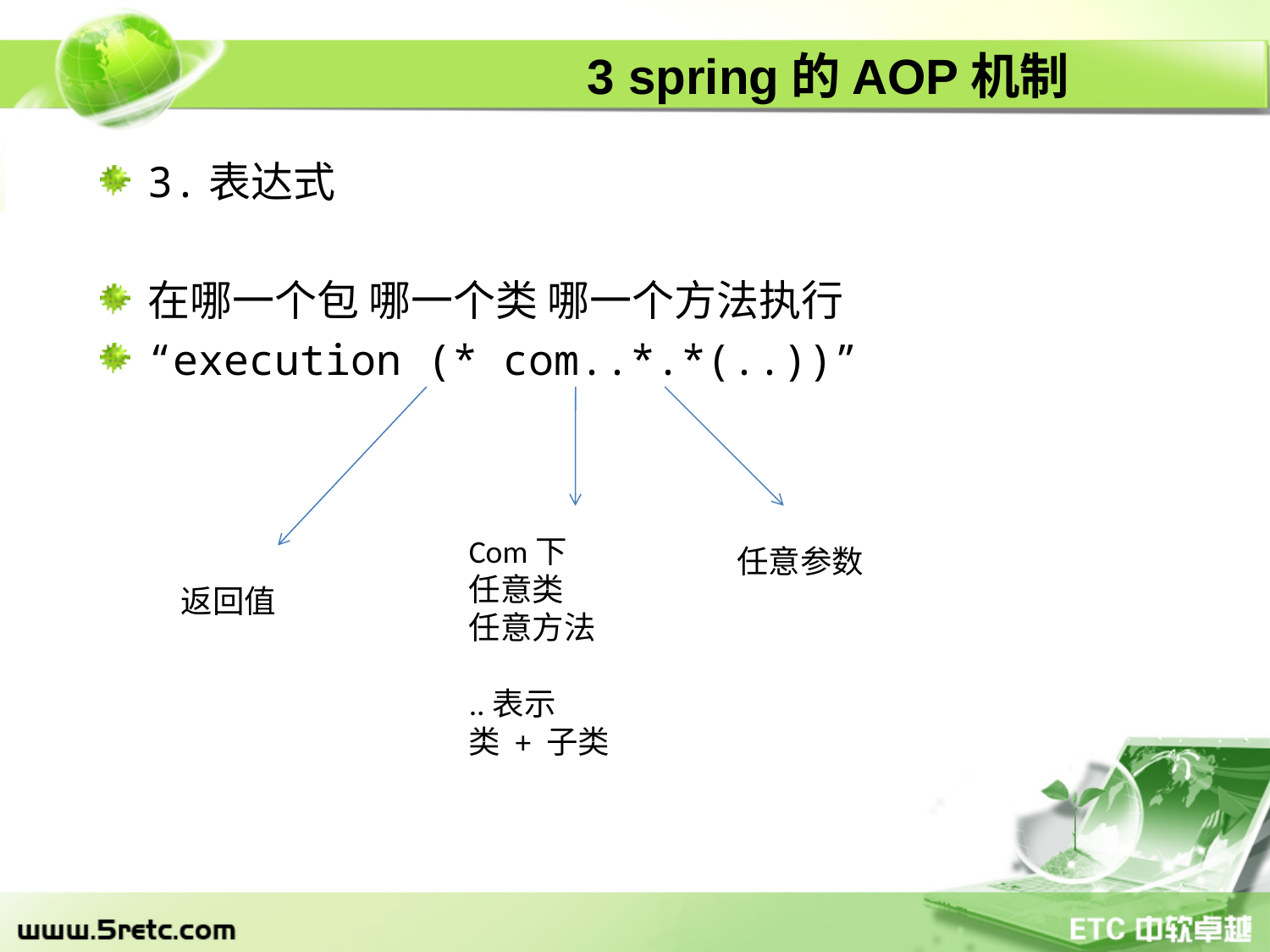

# 3 spring的AOP机制
3.表达式

在哪一个包 哪一个类 哪一个方法执行
“execution (* com..*.*(..))”

Com下
任意类
任意方法

..表示
类 + 子类

任意参数
返回值